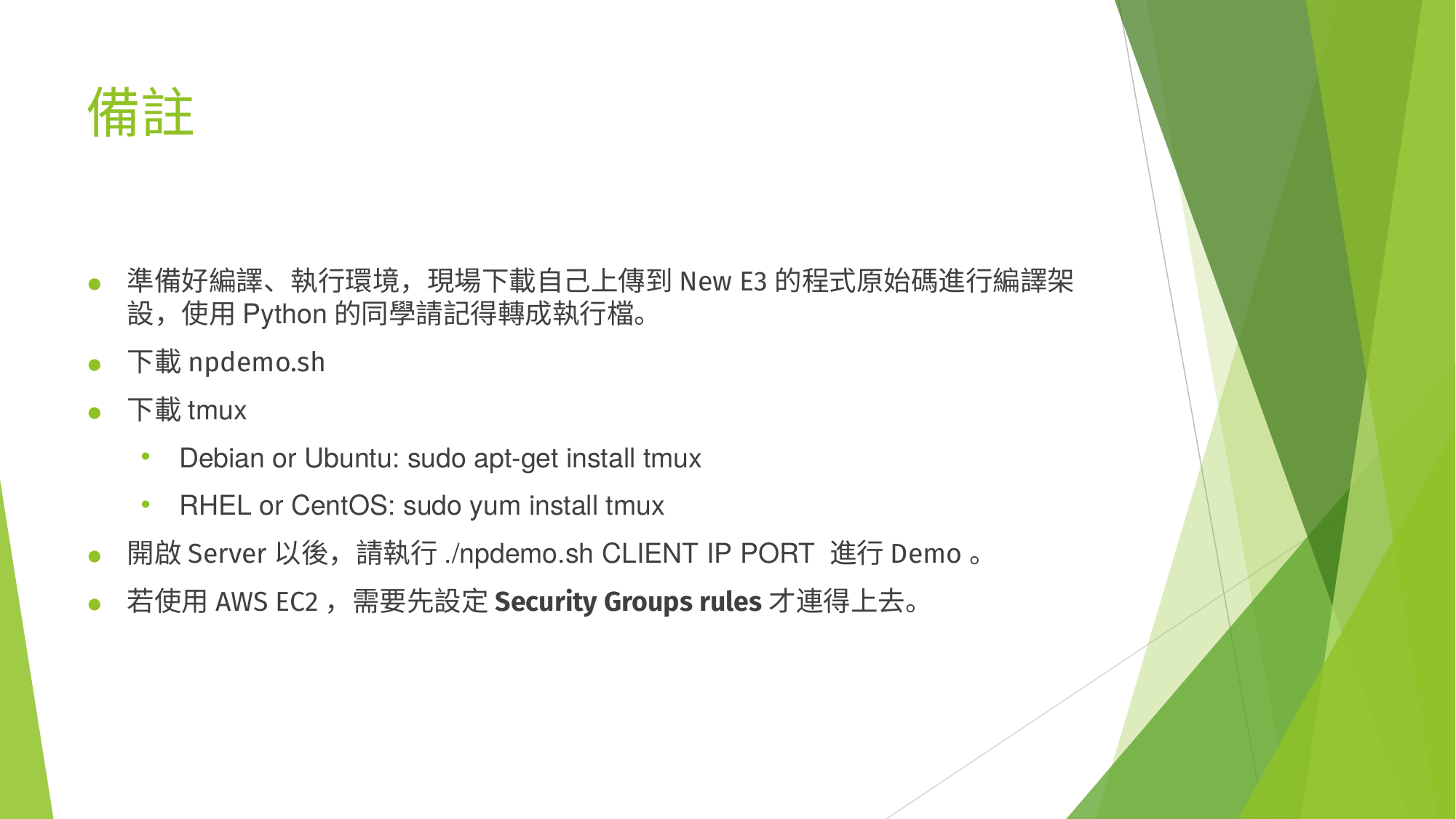

# 備註
準備好編譯、執行環境，現場下載自己上傳到New E3的程式原始碼進行編譯架設，使用Python的同學請記得轉成執行檔。
下載npdemo.sh
下載tmux
Debian or Ubuntu: sudo apt-get install tmux
RHEL or CentOS: sudo yum install tmux
開啟Server以後，請執行./npdemo.sh CLIENT IP PORT 進行Demo。
若使用AWS EC2，需要先設定Security Groups rules才連得上去。